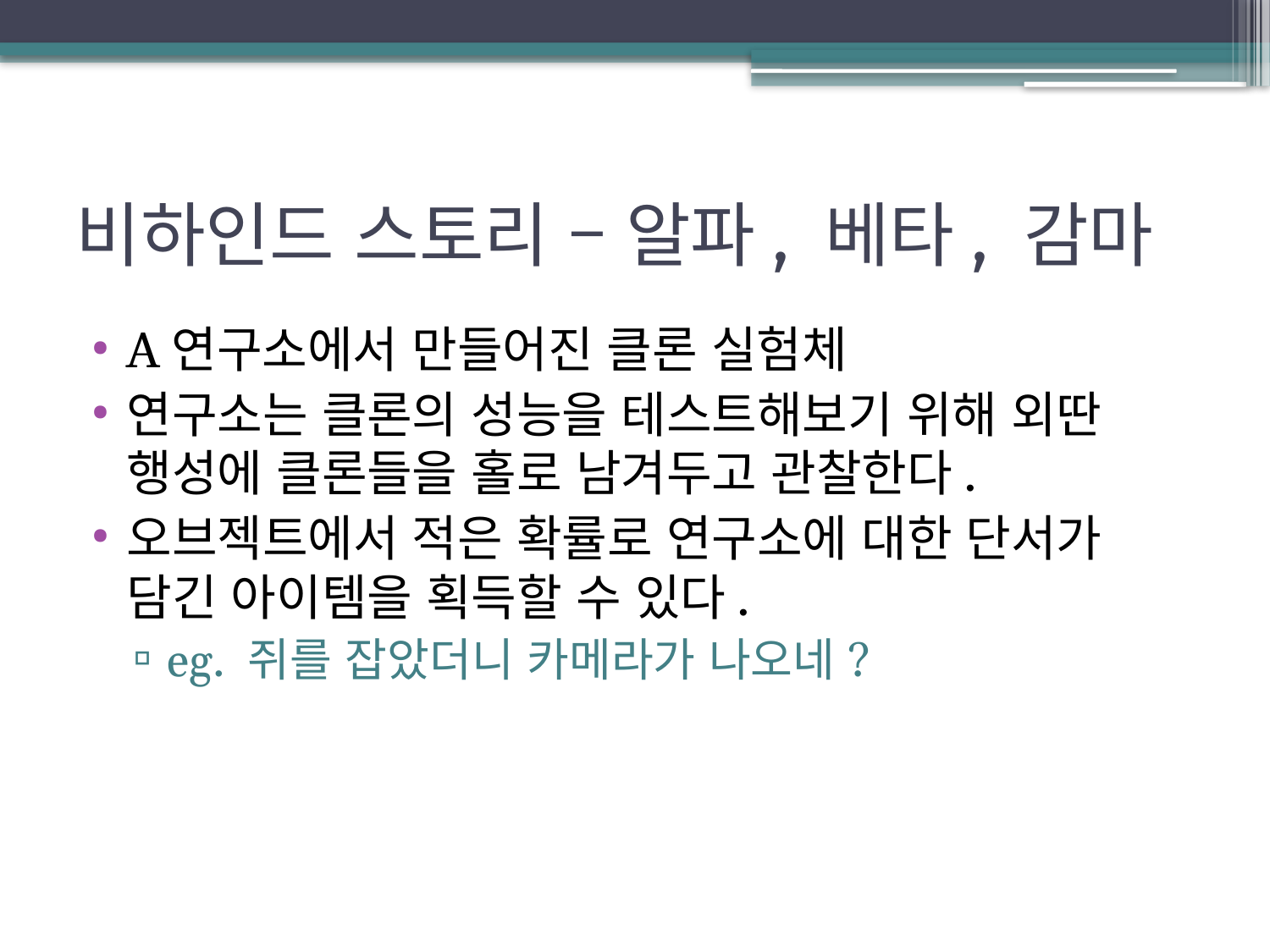

# 비하인드 스토리 – 알파, 베타, 감마
A연구소에서 만들어진 클론 실험체
연구소는 클론의 성능을 테스트해보기 위해 외딴 행성에 클론들을 홀로 남겨두고 관찰한다.
오브젝트에서 적은 확률로 연구소에 대한 단서가 담긴 아이템을 획득할 수 있다.
eg. 쥐를 잡았더니 카메라가 나오네?